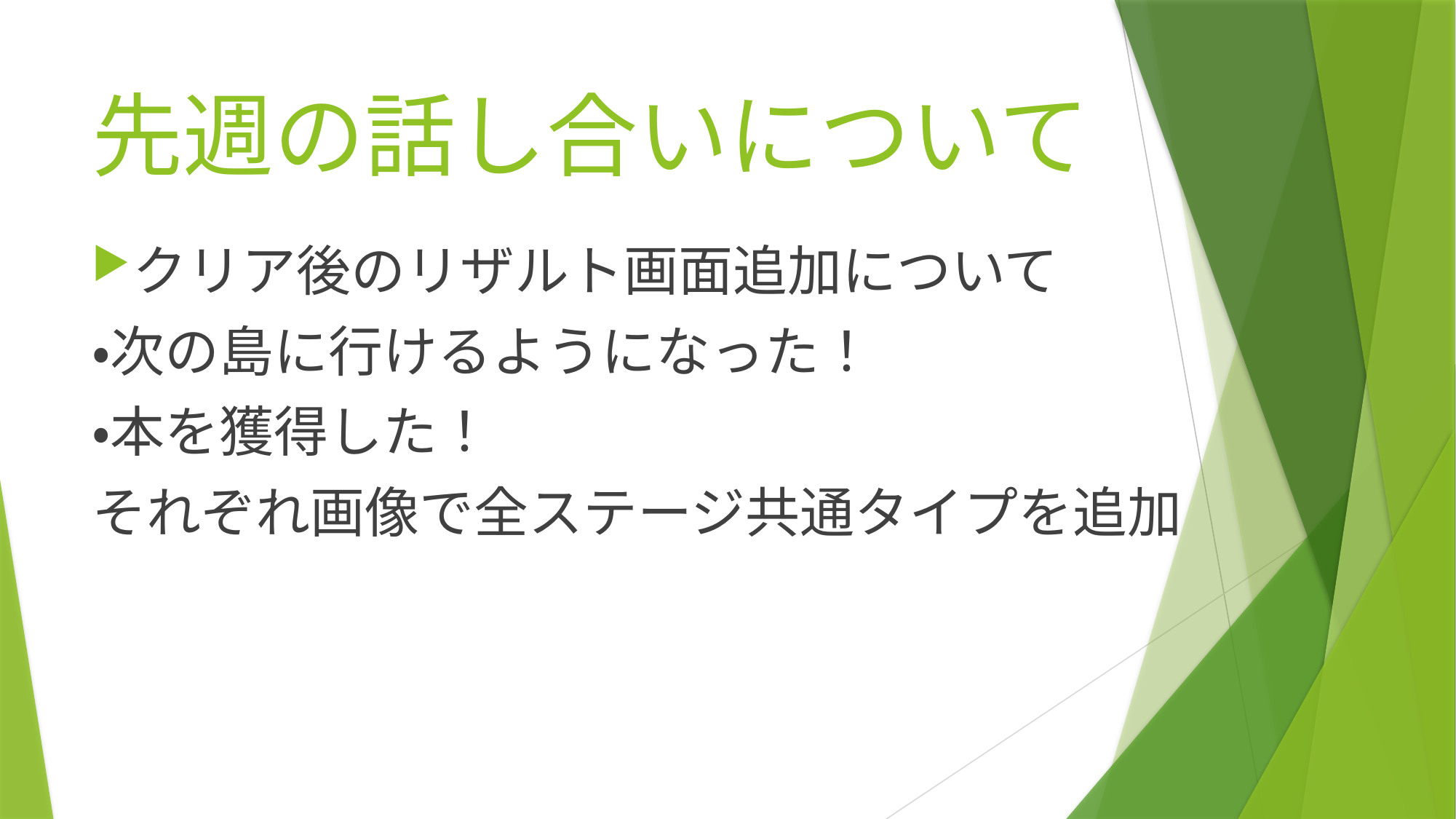

# 先週の話し合いについて
クリア後のリザルト画面追加について
・次の島に行けるようになった！
・本を獲得した！
それぞれ画像で全ステージ共通タイプを追加